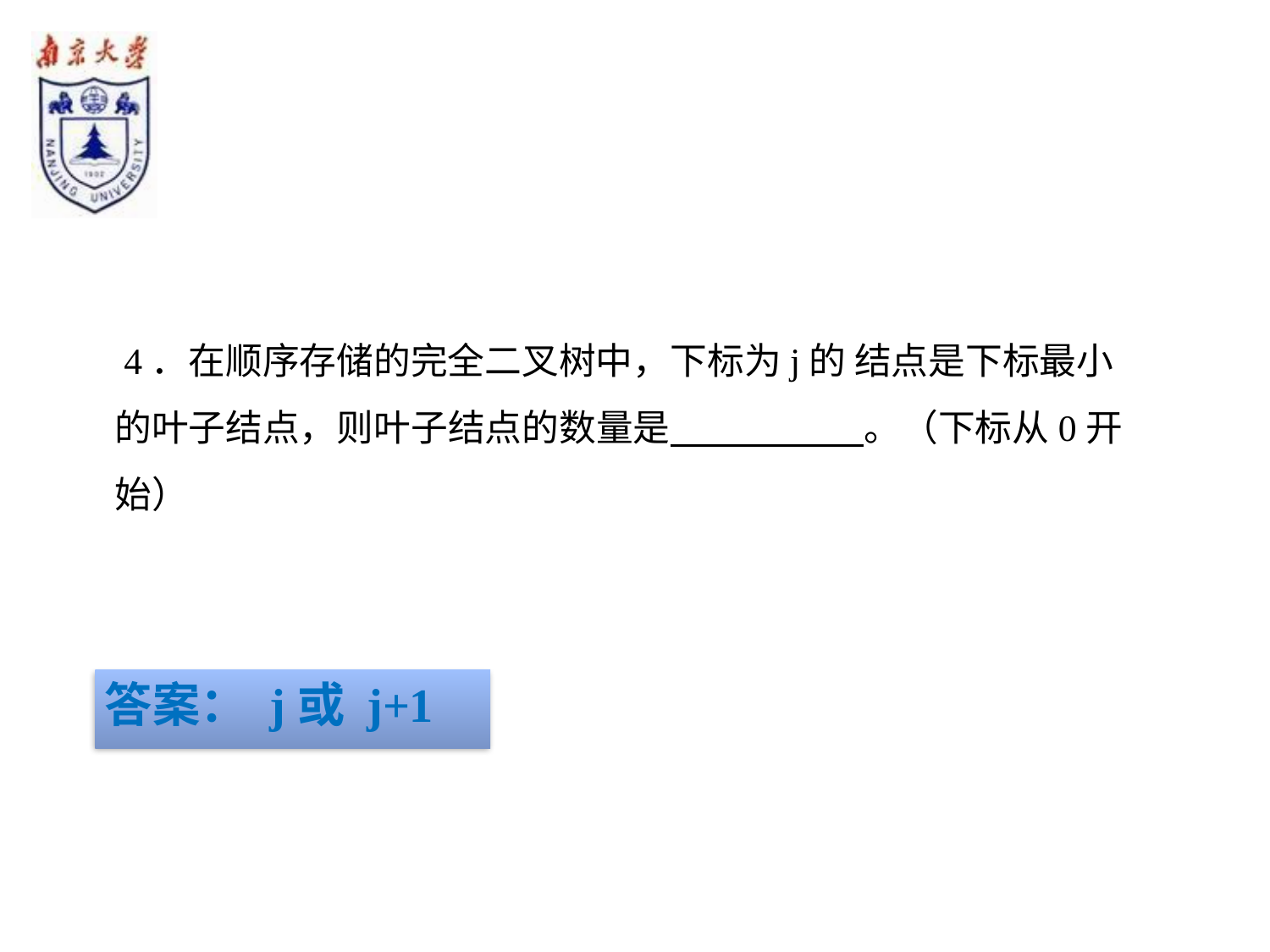

#
 4．在顺序存储的完全二叉树中，下标为j的 结点是下标最小的叶子结点，则叶子结点的数量是　          　　。（下标从0开始）

答案： j或 j+1